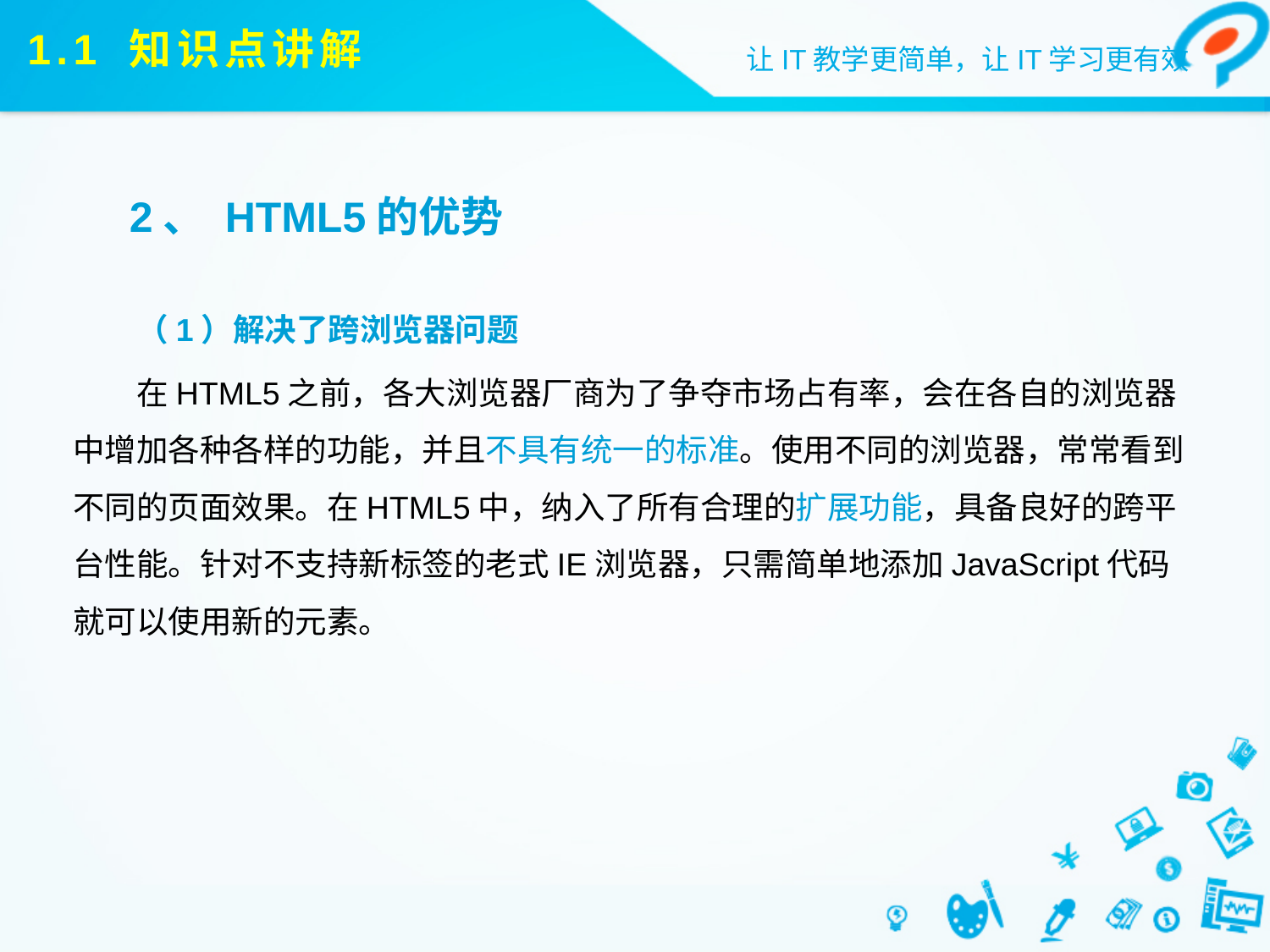

# 1.1 知识点讲解
2、 HTML5的优势
（1）解决了跨浏览器问题
在HTML5之前，各大浏览器厂商为了争夺市场占有率，会在各自的浏览器中增加各种各样的功能，并且不具有统一的标准。使用不同的浏览器，常常看到不同的页面效果。在HTML5中，纳入了所有合理的扩展功能，具备良好的跨平台性能。针对不支持新标签的老式IE浏览器，只需简单地添加JavaScript代码就可以使用新的元素。